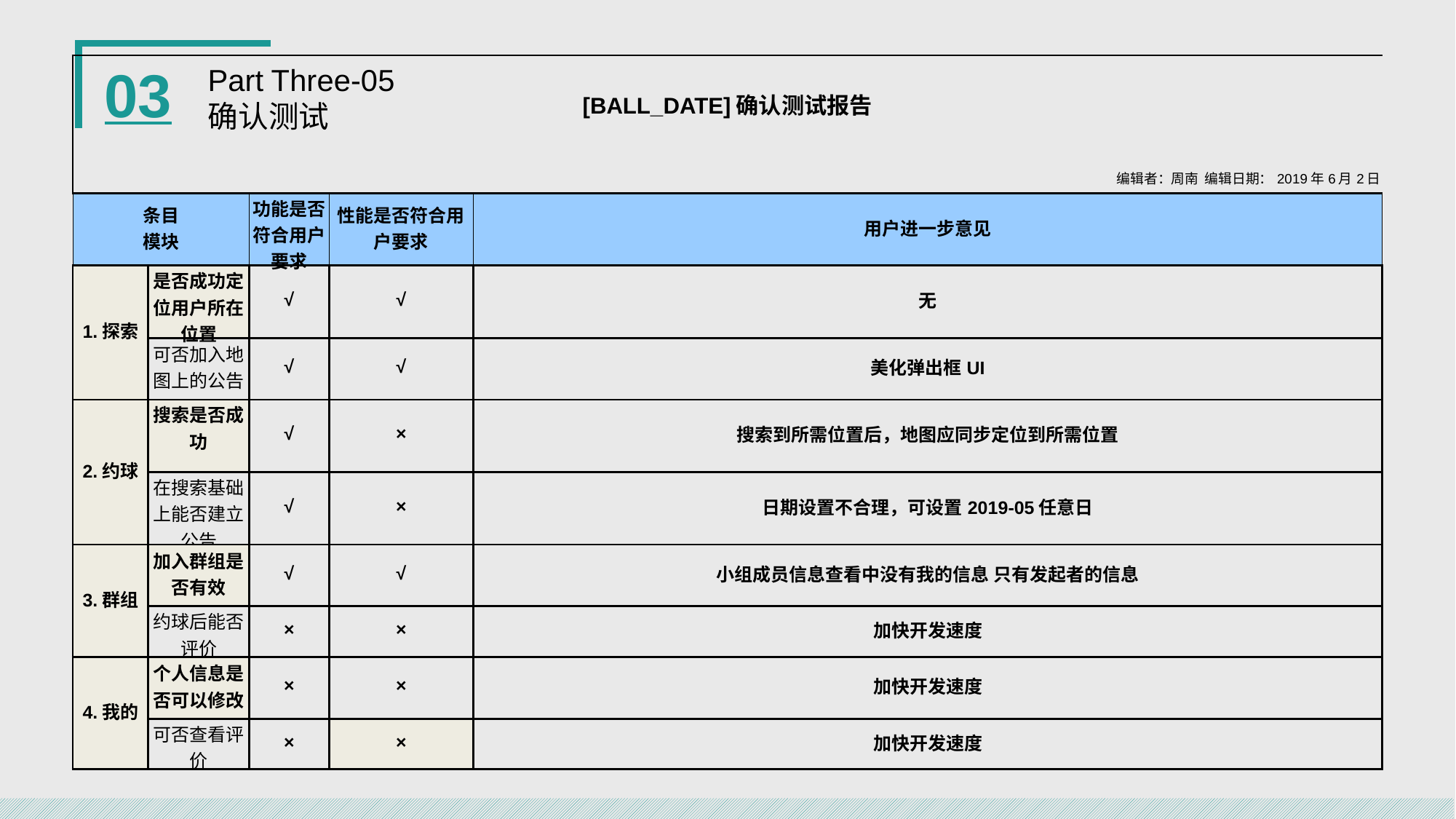

03
| [BALL\_DATE]确认测试报告 |  |  |  |  |
| --- | --- | --- | --- | --- |
| 编辑者：周南 编辑日期：2019年6月2日 |  |  |  |  |
| 条目 模块 |  | 功能是否符合用户要求 | 性能是否符合用户要求 | 用户进一步意见 |
| 1.探索 | 是否成功定位用户所在位置 | √ | √ | 无 |
|  | 可否加入地图上的公告 | √ | √ | 美化弹出框UI |
| 2.约球 | 搜索是否成功 | √ | × | 搜索到所需位置后，地图应同步定位到所需位置 |
|  | 在搜索基础上能否建立公告 | √ | × | 日期设置不合理，可设置2019-05任意日 |
| 3.群组 | 加入群组是否有效 | √ | √ | 小组成员信息查看中没有我的信息 只有发起者的信息 |
|  | 约球后能否评价 | × | × | 加快开发速度 |
| 4.我的 | 个人信息是否可以修改 | × | × | 加快开发速度 |
|  | 可否查看评价 | × | × | 加快开发速度 |
Part Three-05
确认测试